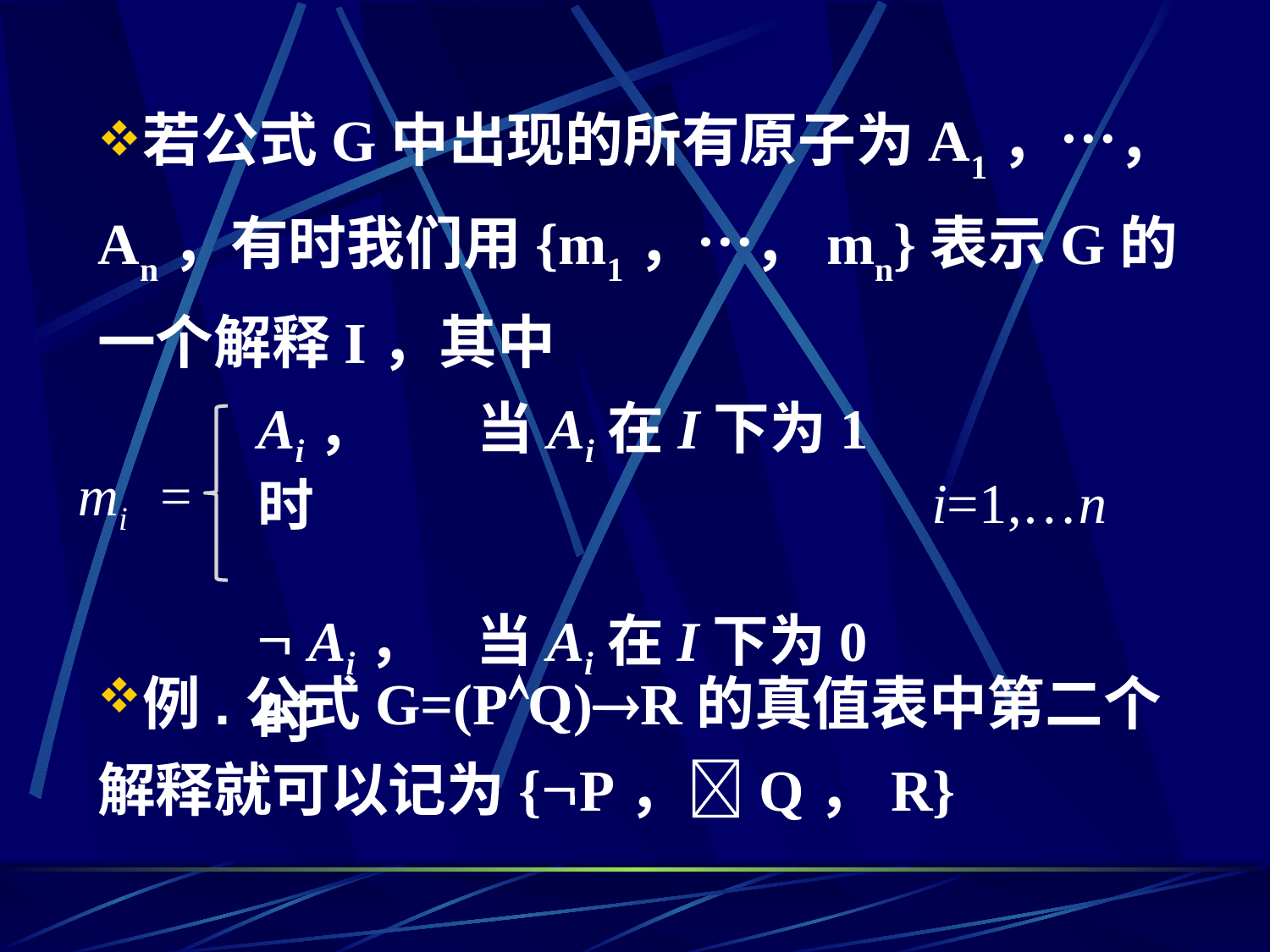

#
若公式G中出现的所有原子为A1，…，An，有时我们用{m1，…，mn}表示G的一个解释I，其中
例.公式G=(P∧Q)→R的真值表中第二个 解释就可以记为{¬P，¬Q，R}
Ai，        当Ai在I下为1时

¬ Ai，    当Ai在I下为0时

mi    =
i=1,…n
23